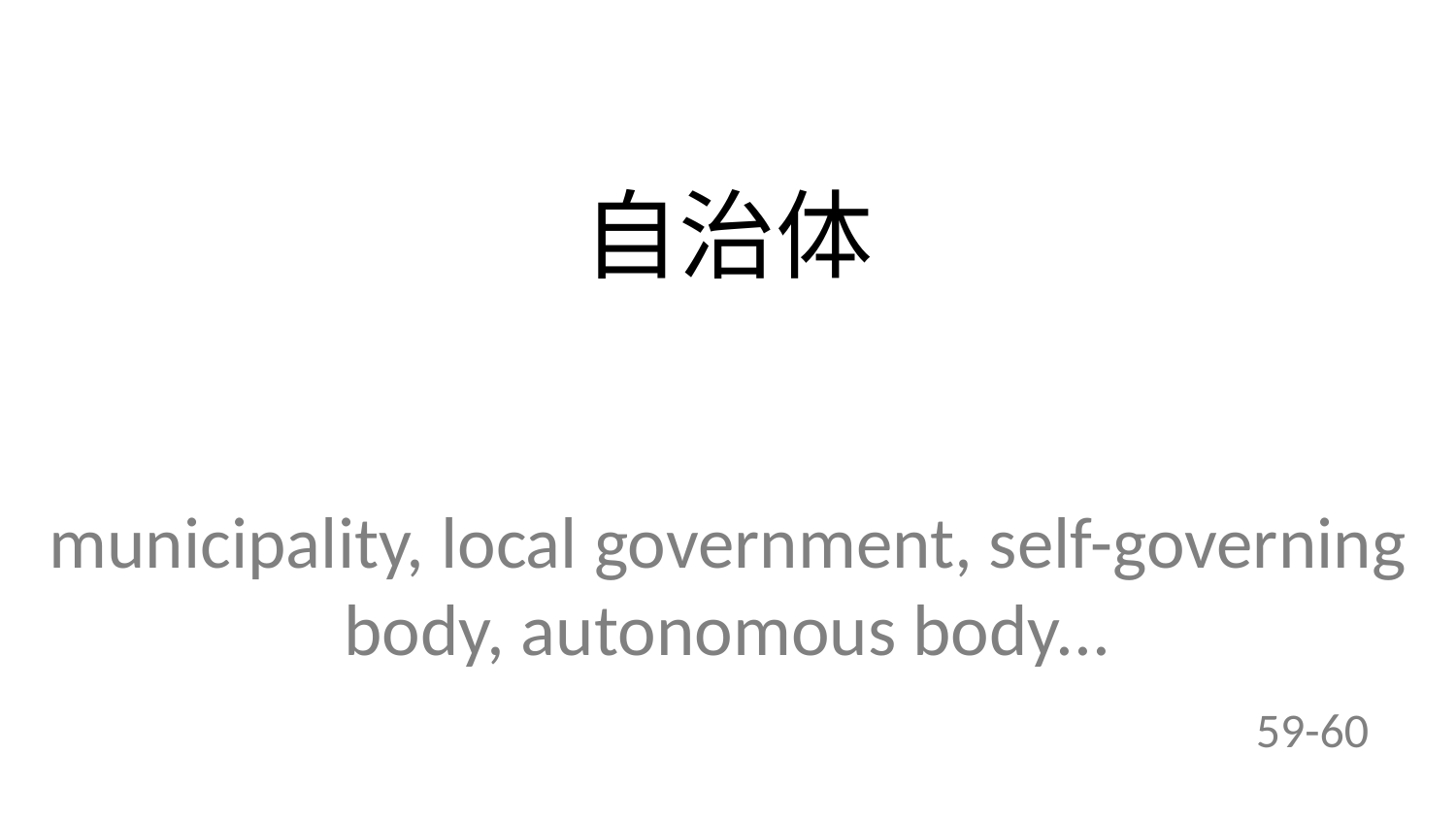

自治体

municipality, local government, self-governing body, autonomous body...
59-60